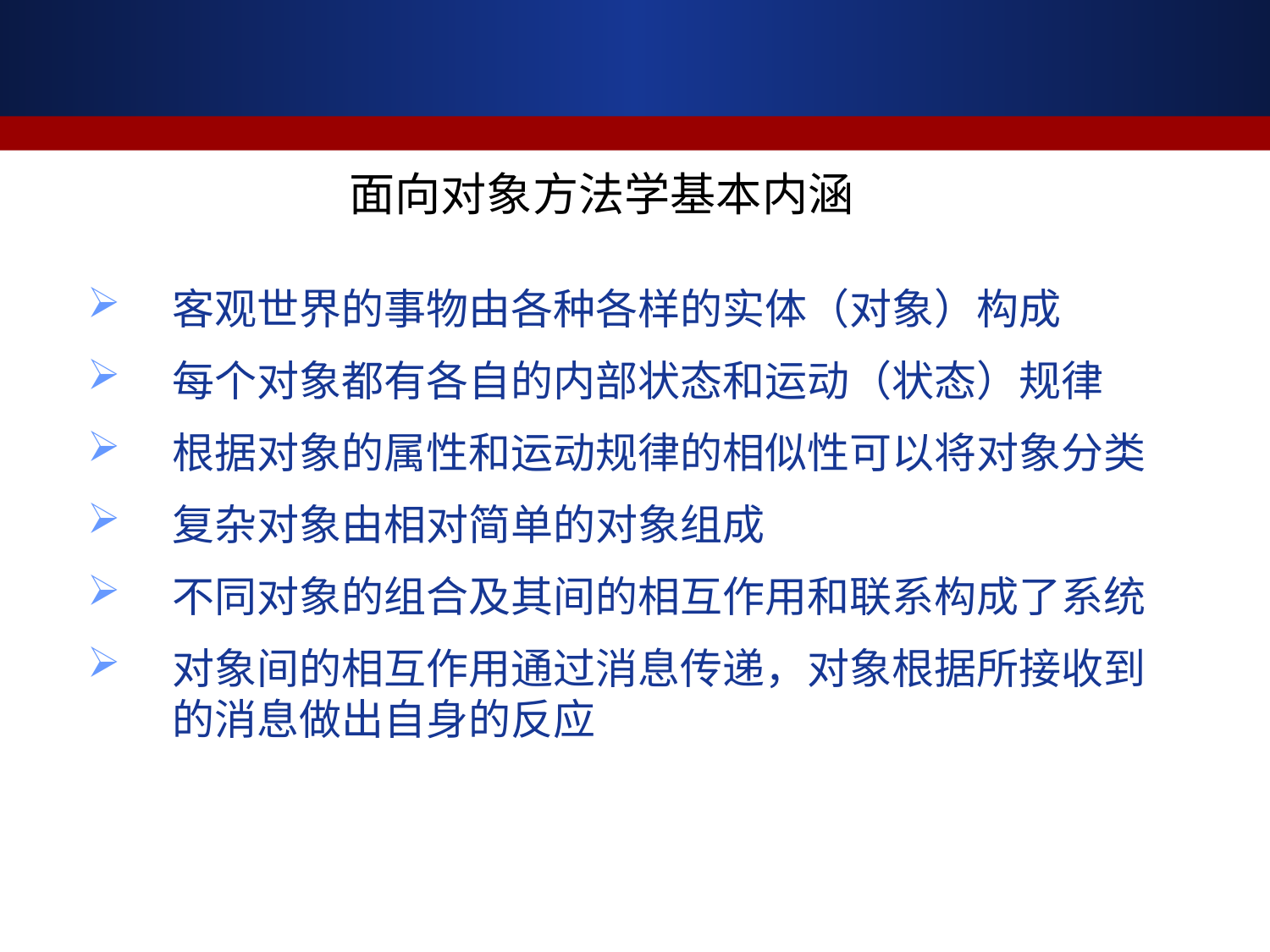

面向对象方法学基本内涵
客观世界的事物由各种各样的实体（对象）构成
每个对象都有各自的内部状态和运动（状态）规律
根据对象的属性和运动规律的相似性可以将对象分类
复杂对象由相对简单的对象组成
不同对象的组合及其间的相互作用和联系构成了系统
对象间的相互作用通过消息传递，对象根据所接收到的消息做出自身的反应